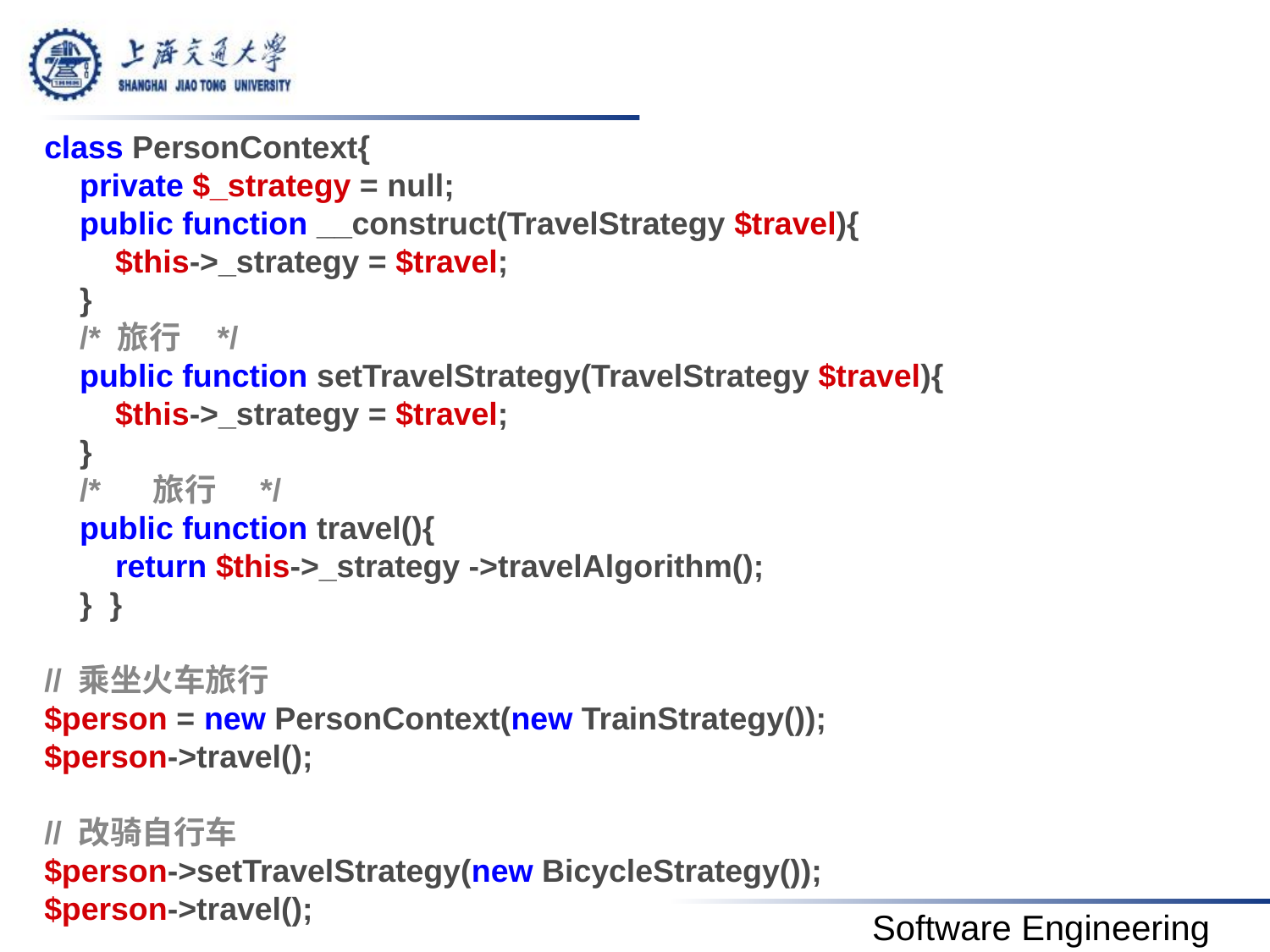

#
class PersonContext{
    private $_strategy = null;
    public function __construct(TravelStrategy $travel){
        $this->_strategy = $travel;
    }
    /* 旅行    */
    public function setTravelStrategy(TravelStrategy $travel){
        $this->_strategy = $travel;
    }
    /*     旅行     */
    public function travel(){
        return $this->_strategy ->travelAlgorithm();
    }  }

// 乘坐火车旅行
$person = new PersonContext(new TrainStrategy());
$person->travel();

// 改骑自行车
$person->setTravelStrategy(new BicycleStrategy());
$person->travel();